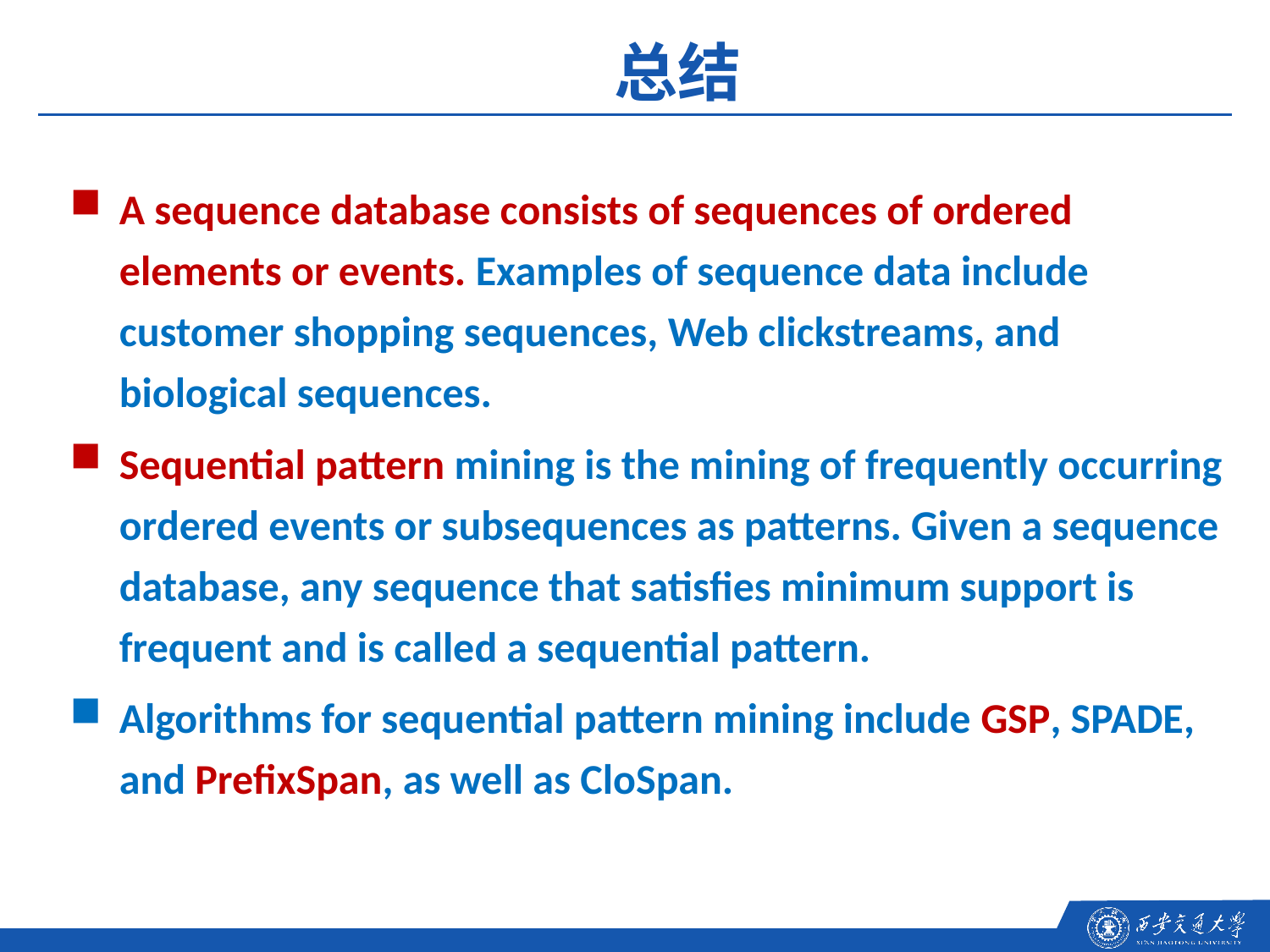

总结
A sequence database consists of sequences of ordered elements or events. Examples of sequence data include customer shopping sequences, Web clickstreams, and biological sequences.
Sequential pattern mining is the mining of frequently occurring ordered events or subsequences as patterns. Given a sequence database, any sequence that satisﬁes minimum support is frequent and is called a sequential pattern.
Algorithms for sequential pattern mining include GSP, SPADE, and PreﬁxSpan, as well as CloSpan.